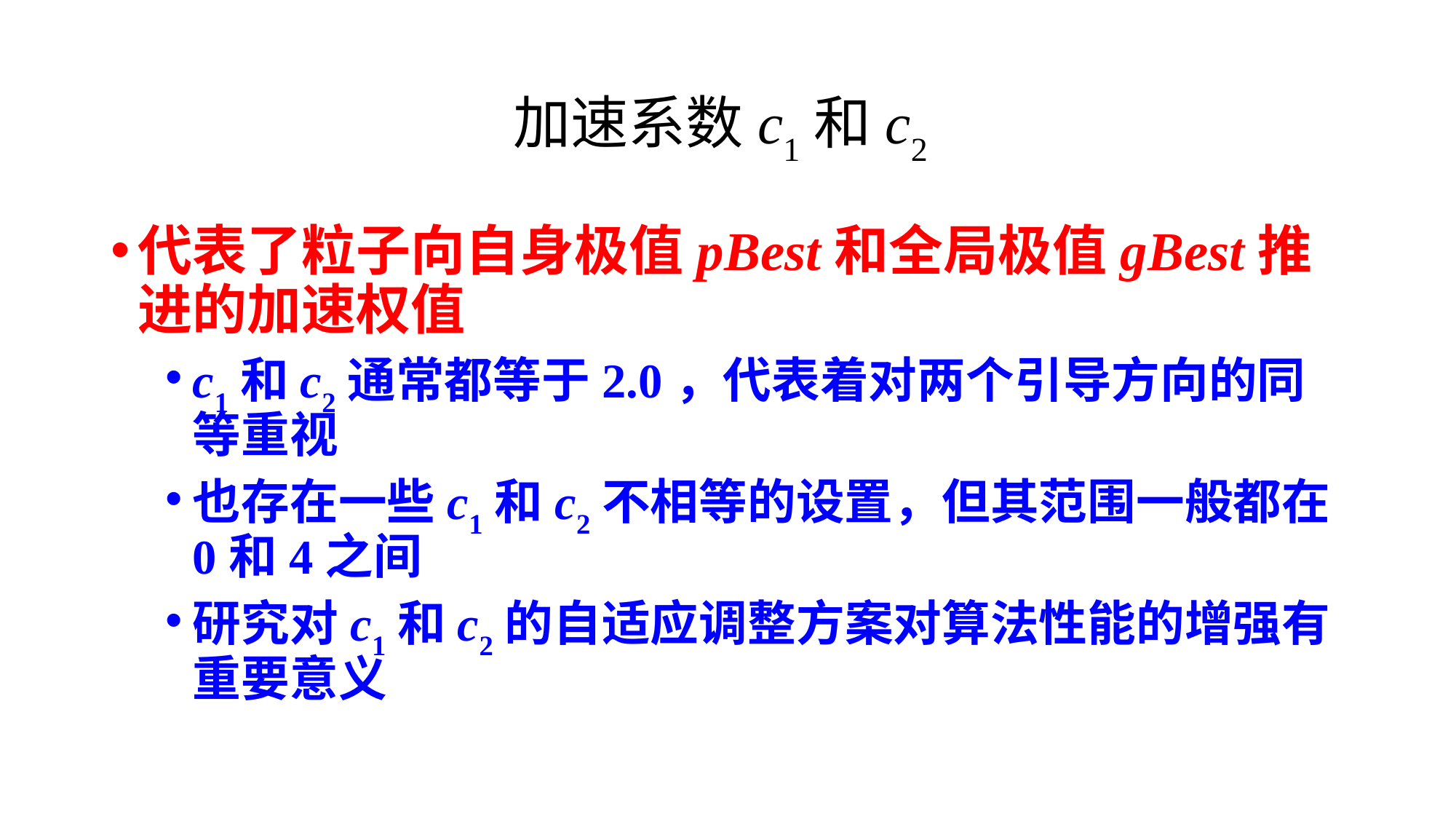

# 加速系数c1和c2
代表了粒子向自身极值pBest和全局极值gBest推进的加速权值
c1和c2通常都等于2.0，代表着对两个引导方向的同等重视
也存在一些c1和c2不相等的设置，但其范围一般都在0和4之间
研究对c1和c2的自适应调整方案对算法性能的增强有重要意义